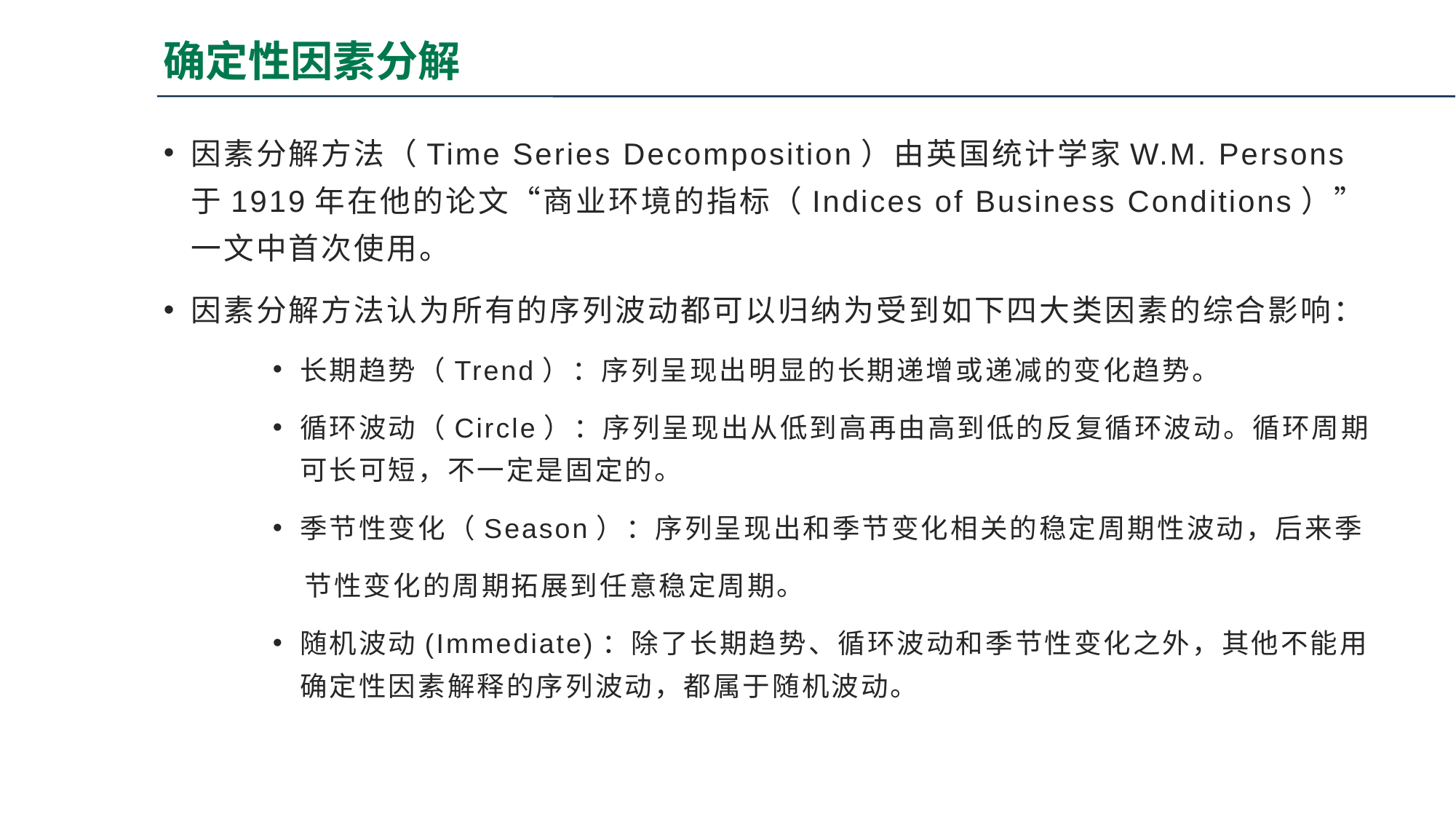

# 确定性因素分解
因素分解方法（Time Series Decomposition）由英国统计学家W.M. Persons于1919年在他的论文“商业环境的指标（Indices of Business Conditions）”一文中首次使用。
因素分解方法认为所有的序列波动都可以归纳为受到如下四大类因素的综合影响：
长期趋势（Trend）：序列呈现出明显的长期递增或递减的变化趋势。
循环波动（Circle）：序列呈现出从低到高再由高到低的反复循环波动。循环周期可长可短，不一定是固定的。
季节性变化（Season）：序列呈现出和季节变化相关的稳定周期性波动，后来季
   节性变化的周期拓展到任意稳定周期。
随机波动(Immediate)：除了长期趋势、循环波动和季节性变化之外，其他不能用确定性因素解释的序列波动，都属于随机波动。